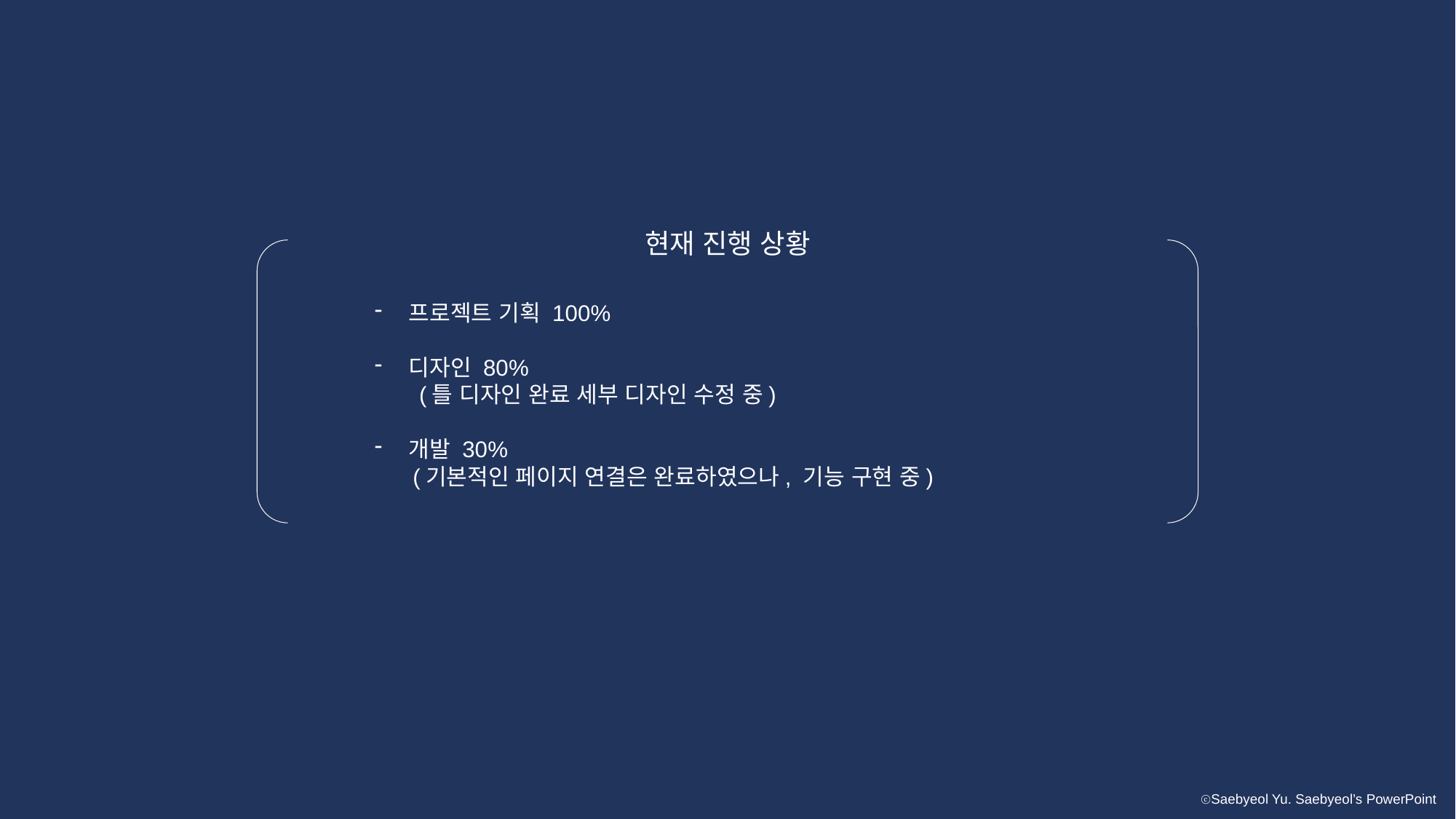

현재 진행 상황

프로젝트 기획 100%

디자인 80%
       (틀 디자인 완료 세부 디자인 수정 중)

개발 30%
      (기본적인 페이지 연결은 완료하였으나, 기능 구현 중)